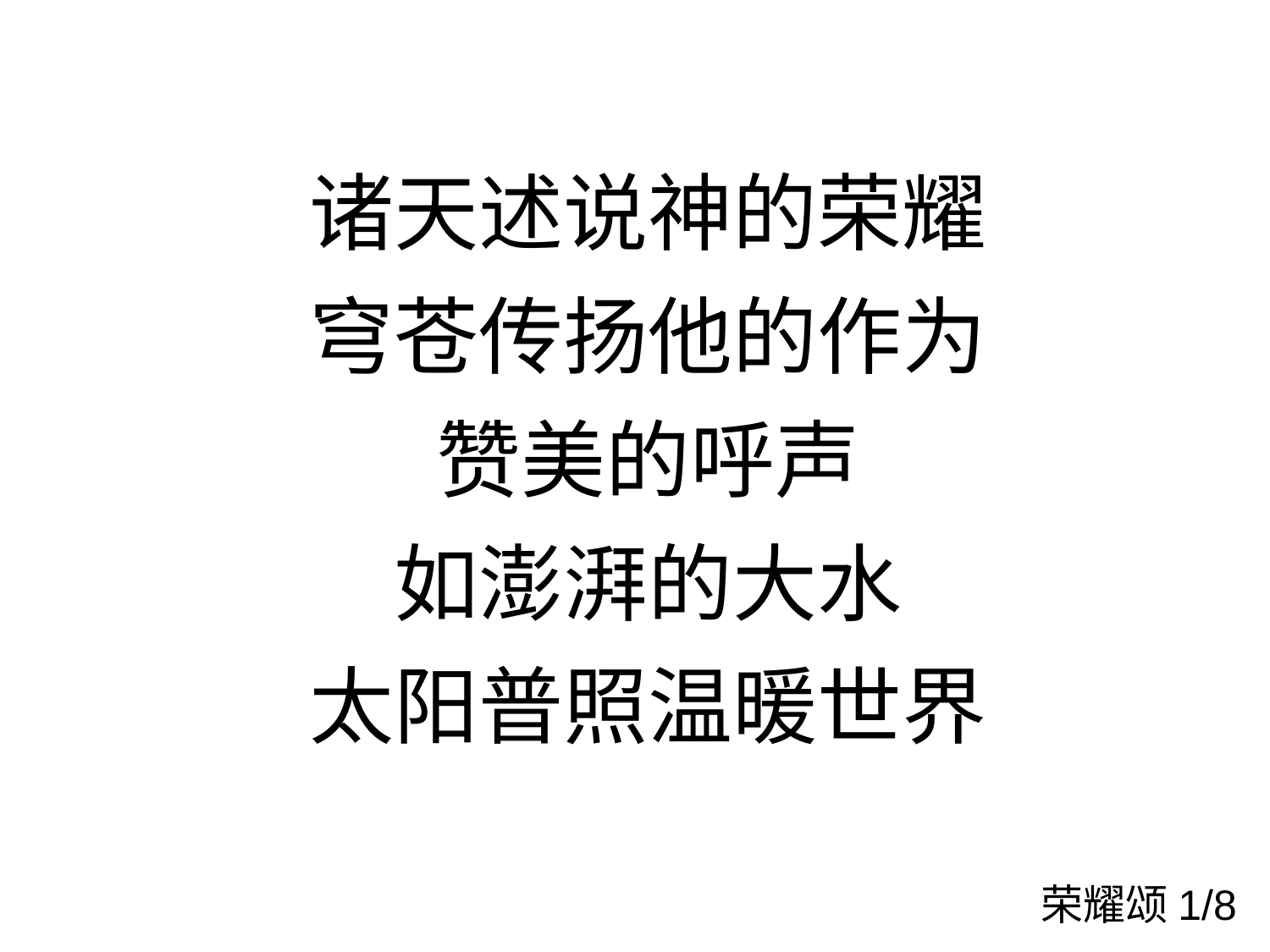

诸天述说神的荣耀
穹苍传扬他的作为
赞美的呼声
如澎湃的大水
太阳普照温暖世界
荣耀颂1/8